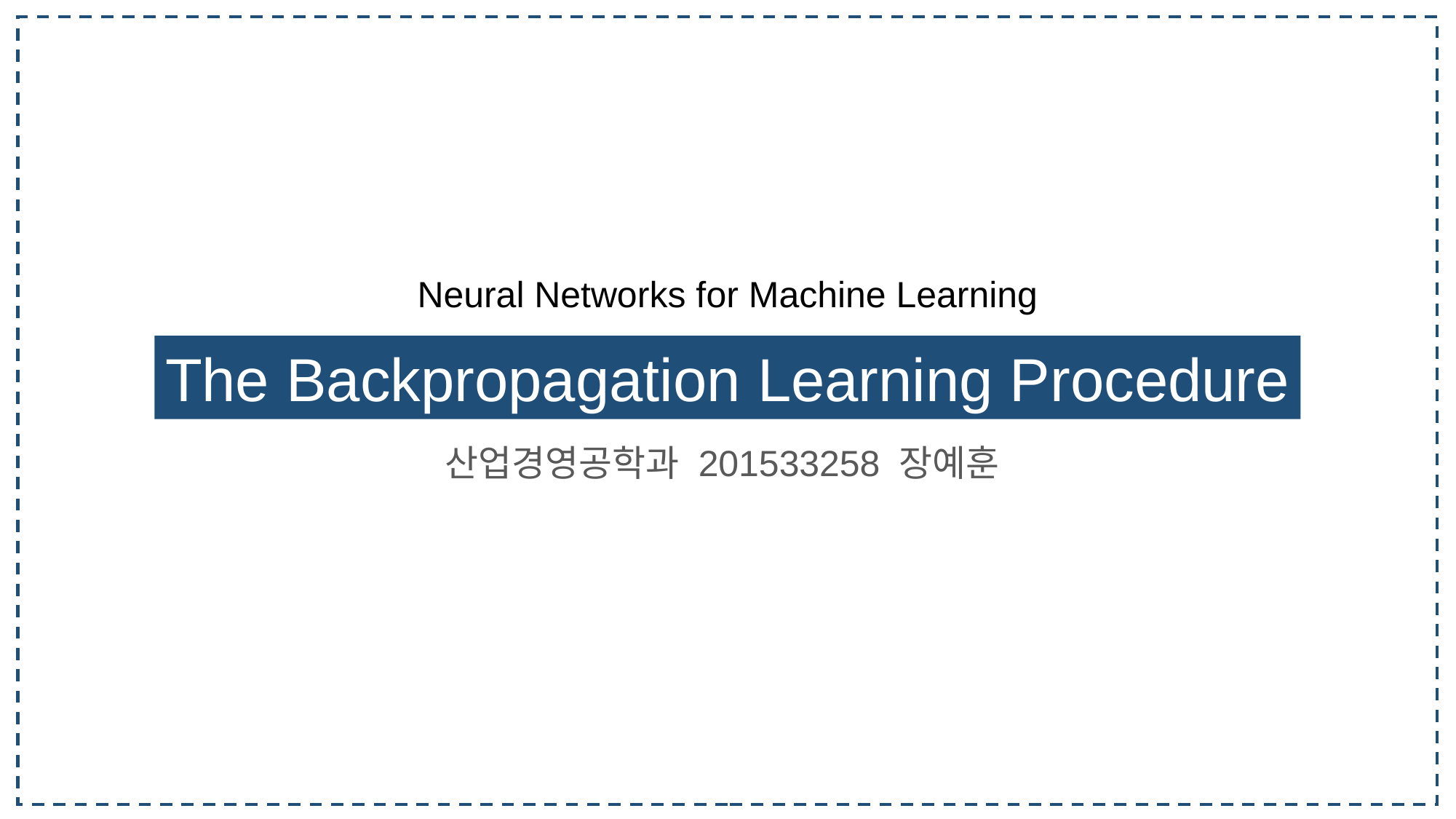

Neural Networks for Machine Learning
The Backpropagation Learning Procedure
산업경영공학과 201533258 장예훈